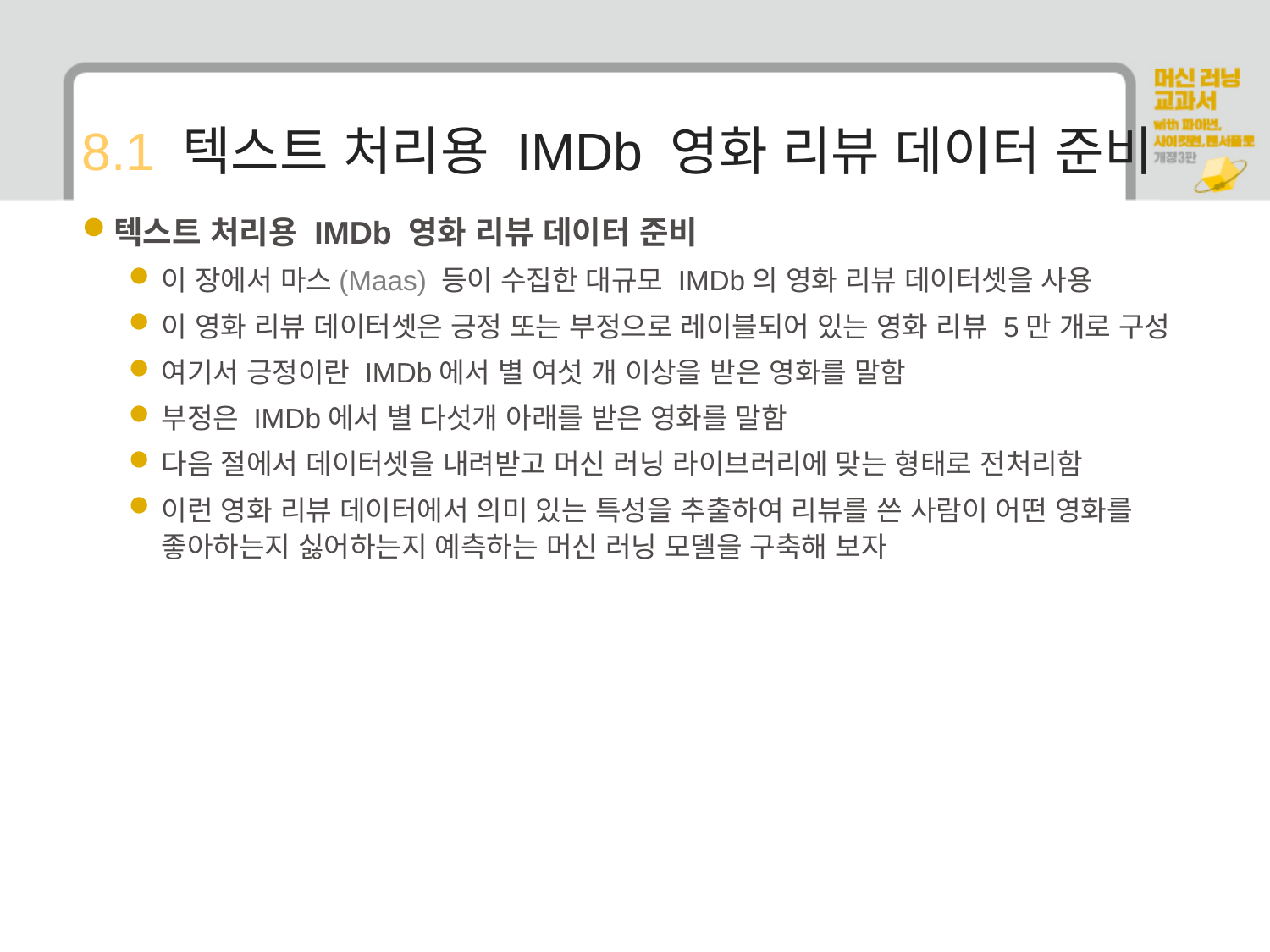

# 8.1 텍스트 처리용 IMDb 영화 리뷰 데이터 준비
텍스트 처리용 IMDb 영화 리뷰 데이터 준비
이 장에서 마스(Maas) 등이 수집한 대규모 IMDb의 영화 리뷰 데이터셋을 사용
이 영화 리뷰 데이터셋은 긍정 또는 부정으로 레이블되어 있는 영화 리뷰 5만 개로 구성
여기서 긍정이란 IMDb에서 별 여섯 개 이상을 받은 영화를 말함
부정은 IMDb에서 별 다섯개 아래를 받은 영화를 말함
다음 절에서 데이터셋을 내려받고 머신 러닝 라이브러리에 맞는 형태로 전처리함
이런 영화 리뷰 데이터에서 의미 있는 특성을 추출하여 리뷰를 쓴 사람이 어떤 영화를 좋아하는지 싫어하는지 예측하는 머신 러닝 모델을 구축해 보자